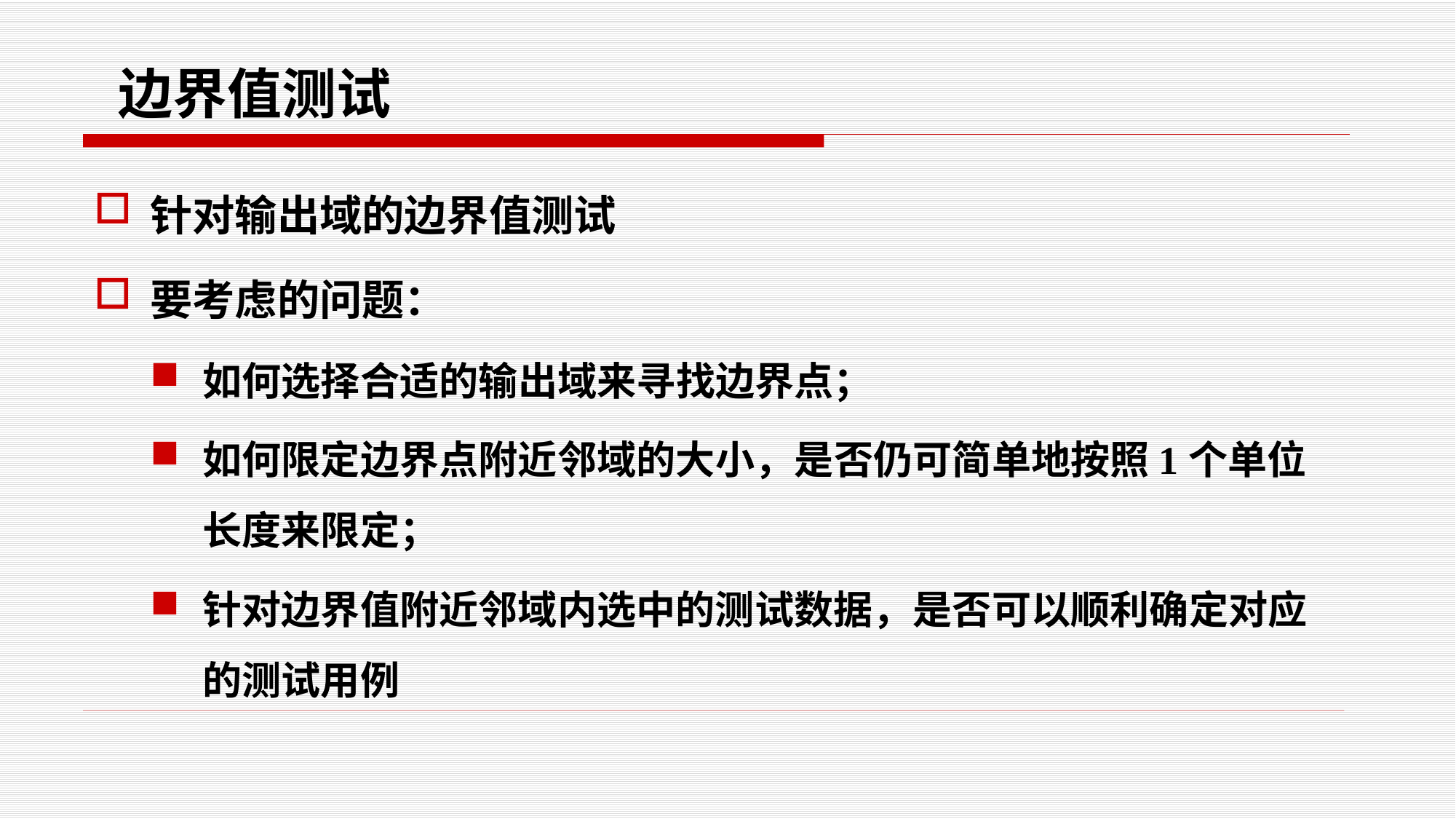

# 边界值测试
针对输出域的边界值测试
要考虑的问题：
如何选择合适的输出域来寻找边界点；
如何限定边界点附近邻域的大小，是否仍可简单地按照1个单位长度来限定；
针对边界值附近邻域内选中的测试数据，是否可以顺利确定对应的测试用例